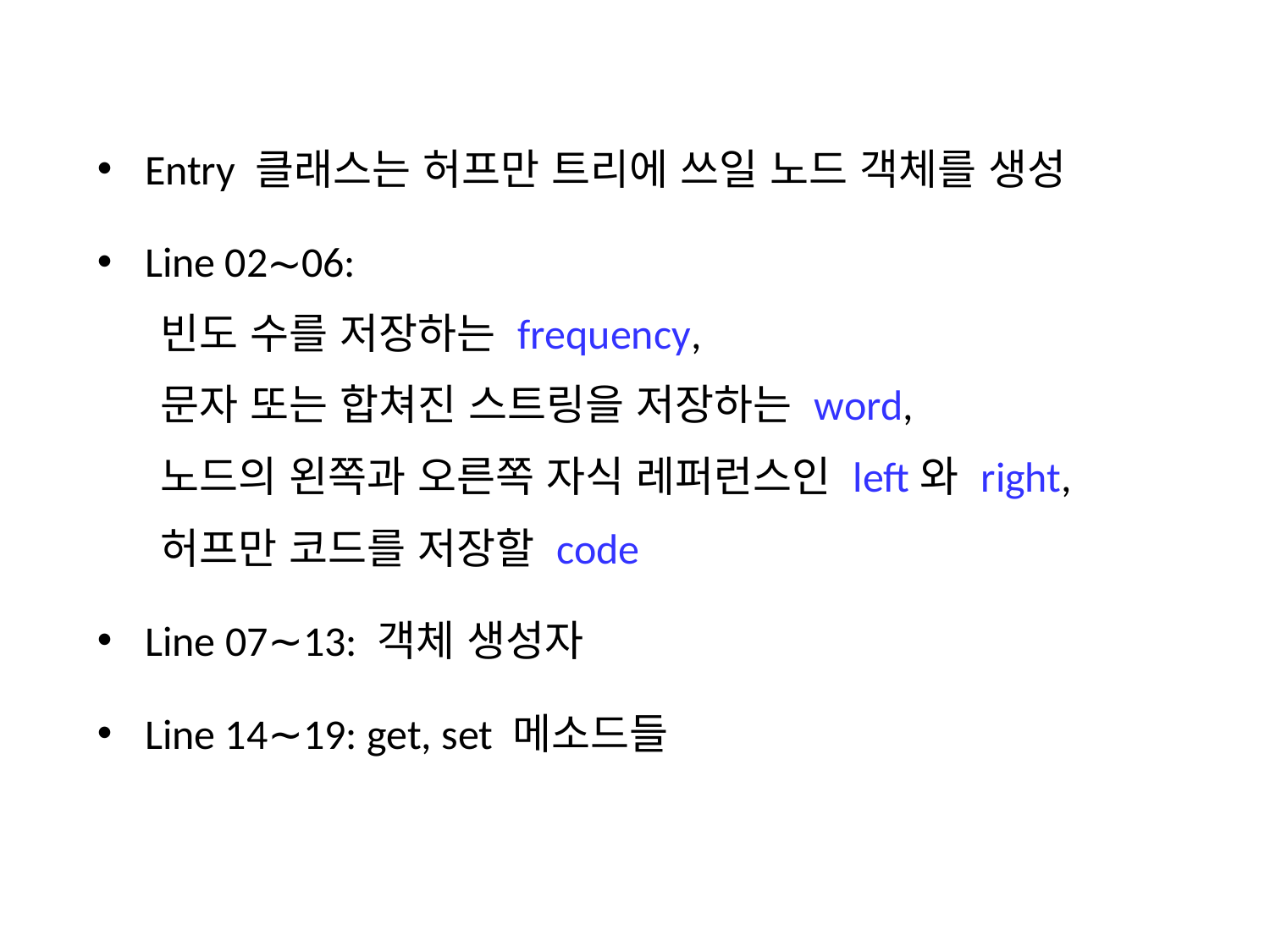

Entry 클래스는 허프만 트리에 쓰일 노드 객체를 생성
Line 02∼06:
빈도 수를 저장하는 frequency,
문자 또는 합쳐진 스트링을 저장하는 word,
노드의 왼쪽과 오른쪽 자식 레퍼런스인 left와 right,
허프만 코드를 저장할 code
Line 07∼13: 객체 생성자
Line 14∼19: get, set 메소드들